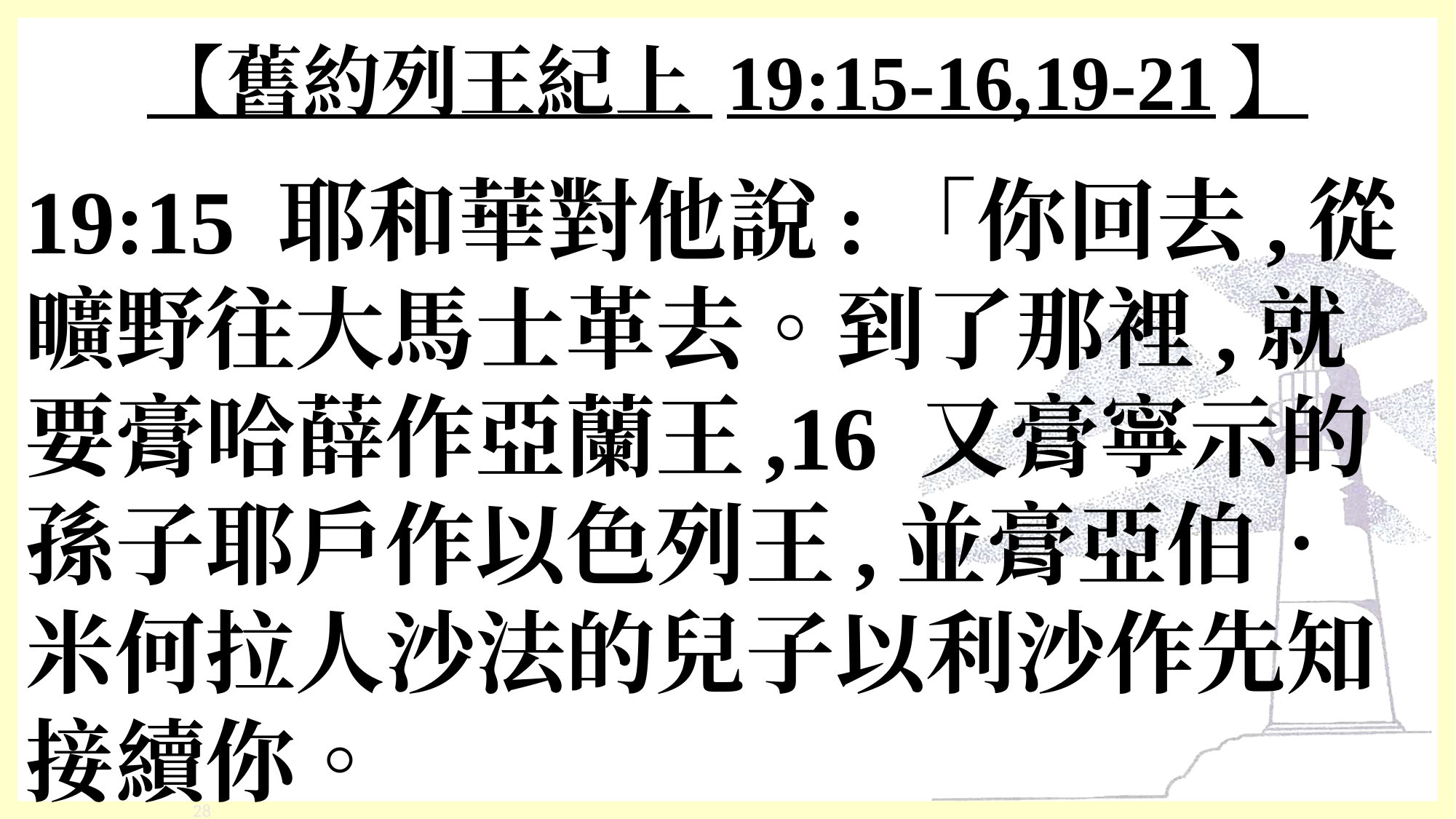

# 【舊約列王紀上 19:15-16,19-21】
19:15 耶和華對他說:「你回去,從曠野往大馬士革去。到了那裡,就要膏哈薛作亞蘭王,16 又膏寧示的孫子耶戶作以色列王,並膏亞伯‧米何拉人沙法的兒子以利沙作先知接續你。
28